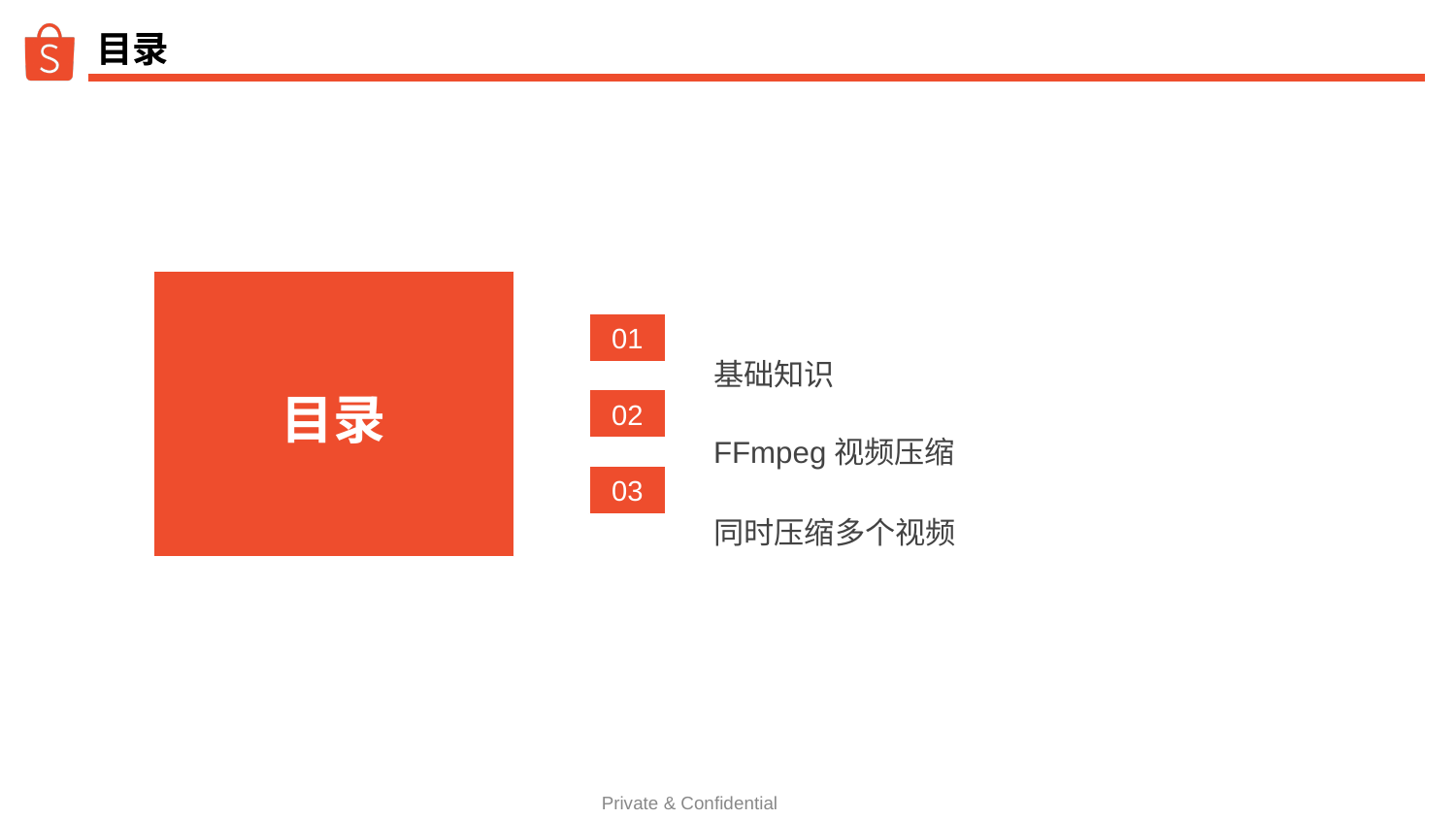

# 目录

基础知识
 01
目录

FFmpeg视频压缩
 02
同时压缩多个视频
 03
Private & Confidential